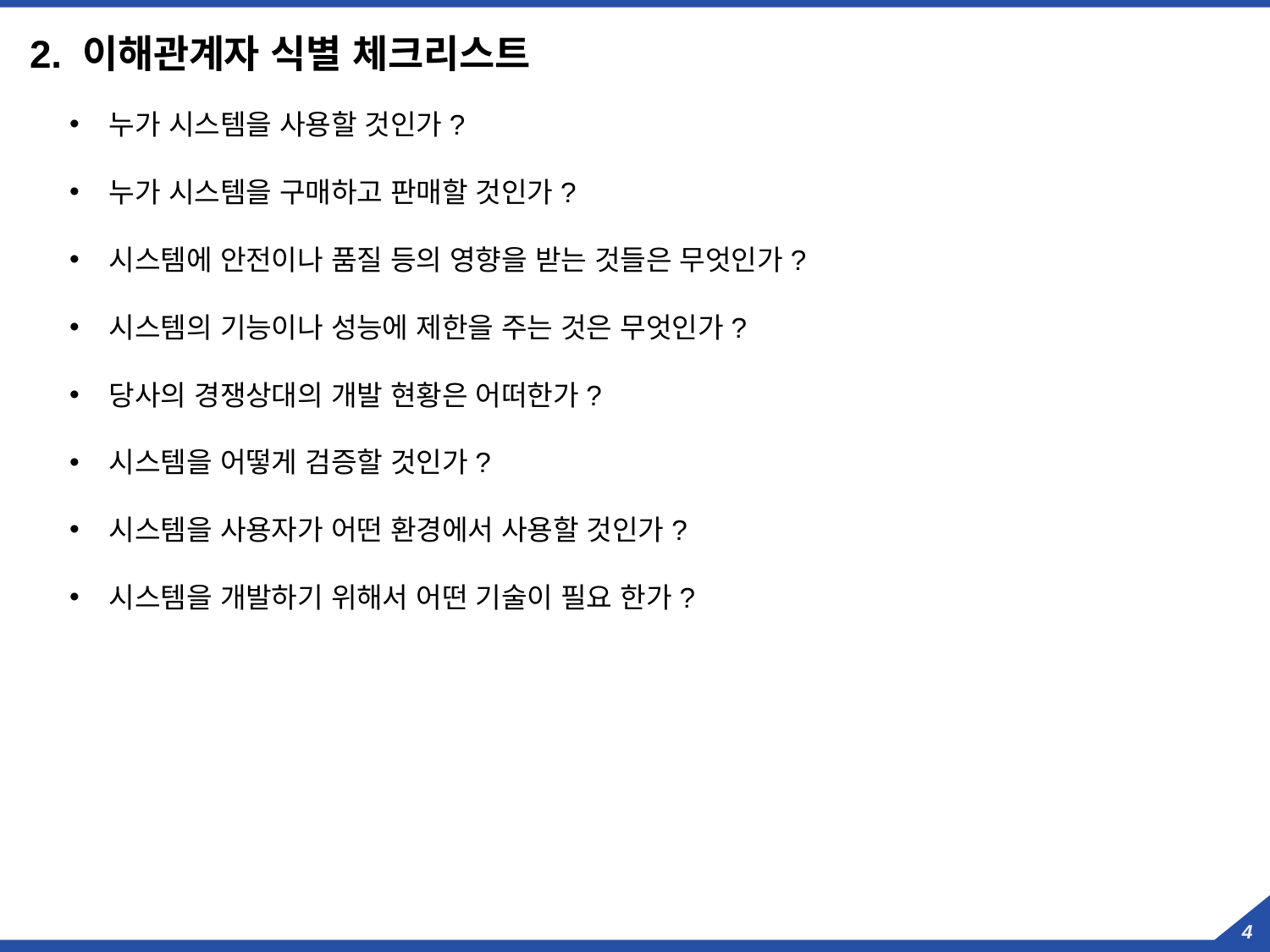

# 2. 이해관계자 식별 체크리스트
누가 시스템을 사용할 것인가?

누가 시스템을 구매하고 판매할 것인가?

시스템에 안전이나 품질 등의 영향을 받는 것들은 무엇인가?

시스템의 기능이나 성능에 제한을 주는 것은 무엇인가?

당사의 경쟁상대의 개발 현황은 어떠한가?

시스템을 어떻게 검증할 것인가?

시스템을 사용자가 어떤 환경에서 사용할 것인가?

시스템을 개발하기 위해서 어떤 기술이 필요 한가?